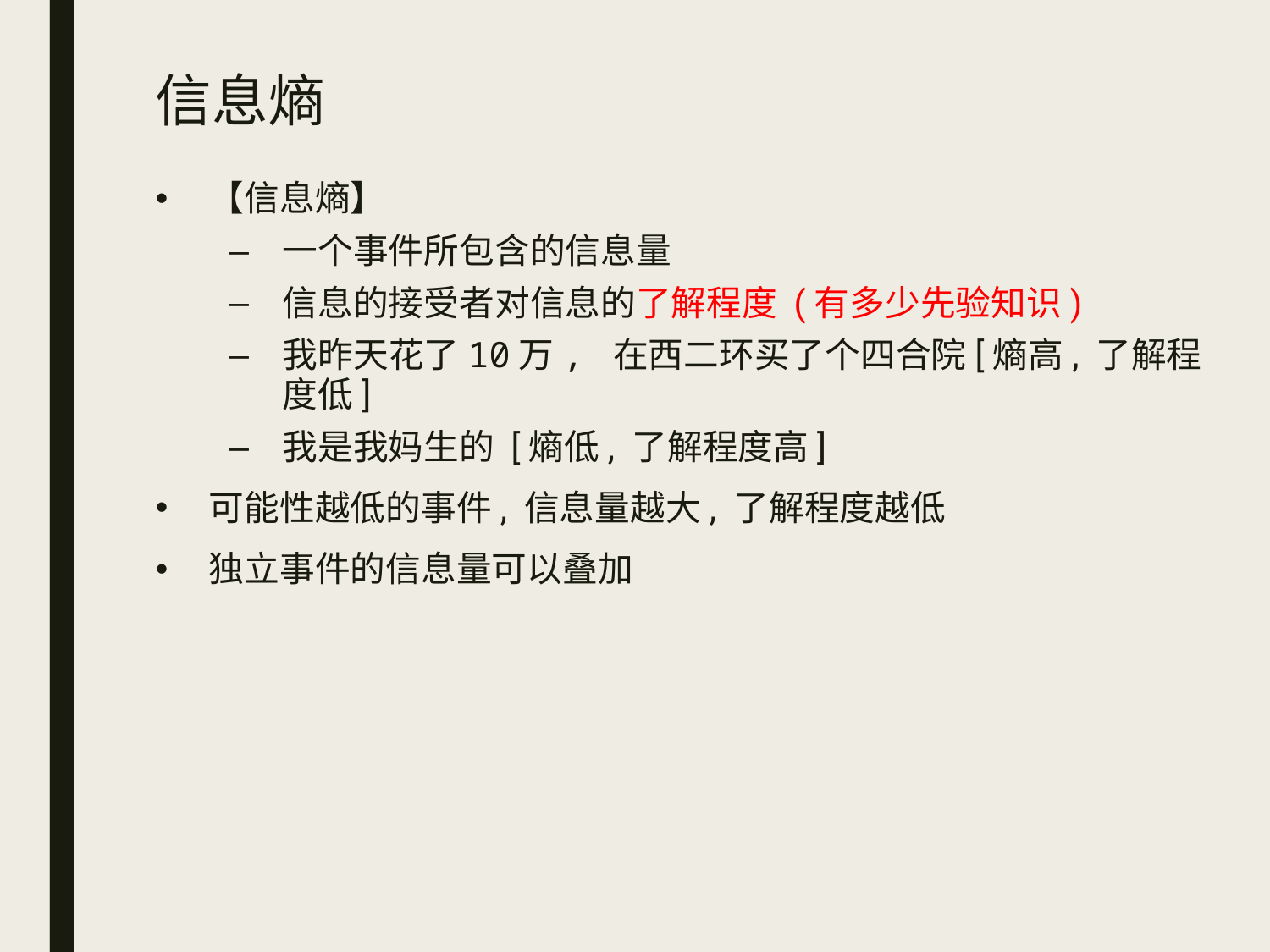

# 信息熵
【信息熵】
一个事件所包含的信息量
信息的接受者对信息的了解程度 (有多少先验知识)
我昨天花了10万, 在西二环买了个四合院[熵高, 了解程度低]
我是我妈生的 [熵低, 了解程度高]
可能性越低的事件, 信息量越大, 了解程度越低
独立事件的信息量可以叠加